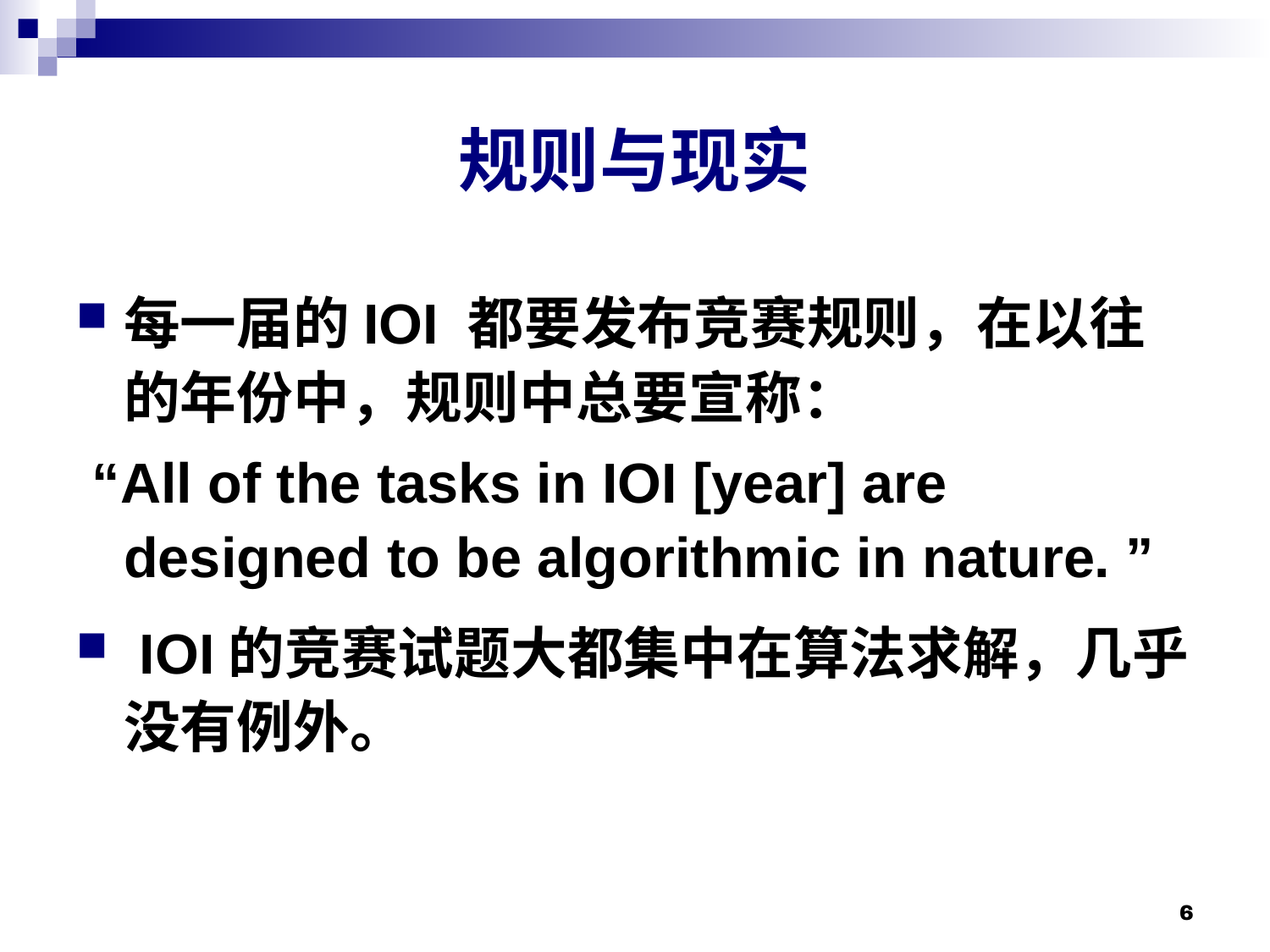

# 规则与现实
每一届的IOI 都要发布竞赛规则，在以往的年份中，规则中总要宣称：
 “All of the tasks in IOI [year] are designed to be algorithmic in nature. ”
 IOI的竞赛试题大都集中在算法求解，几乎没有例外。
6